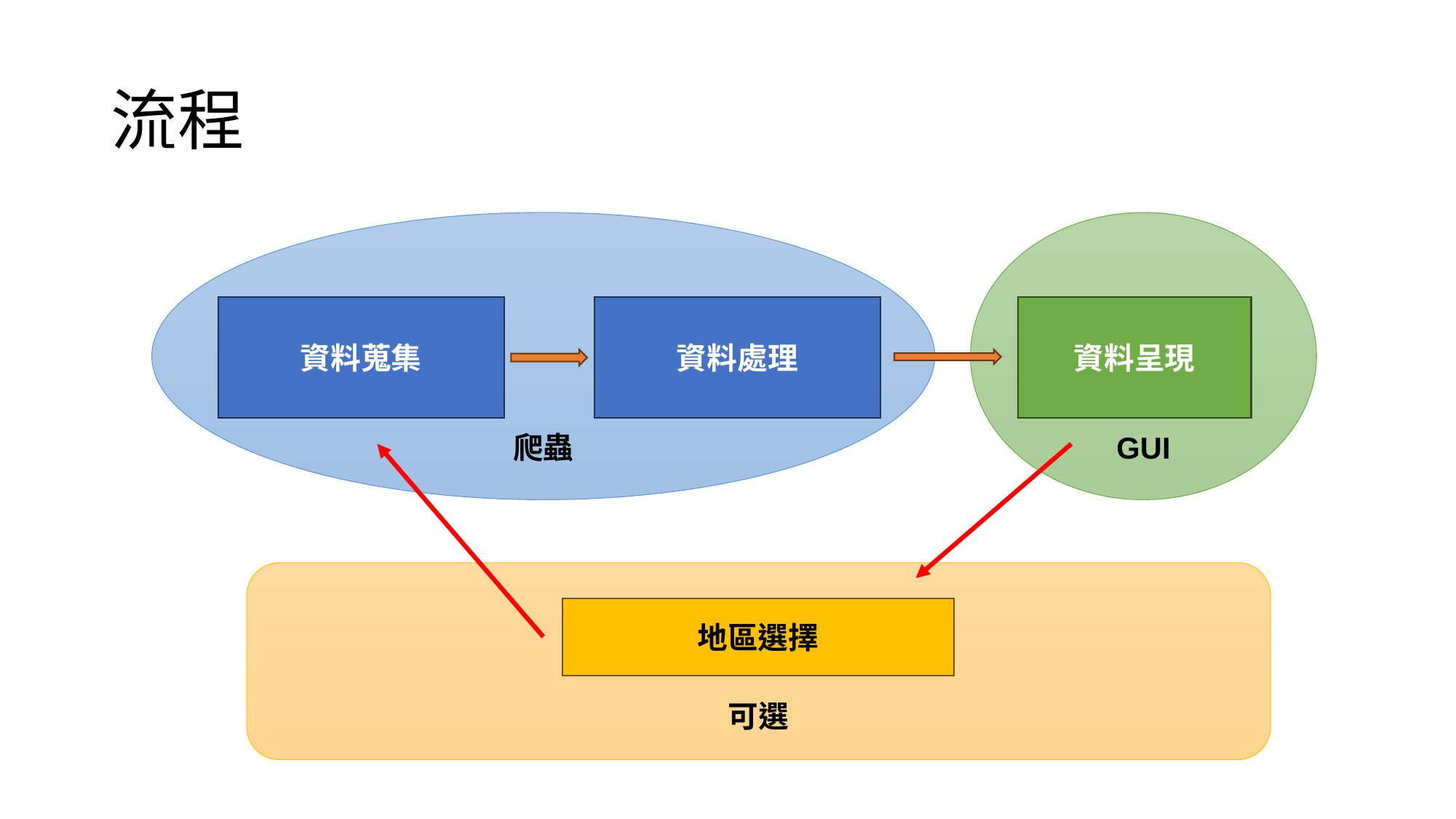

# 流程

GUI

爬蟲
資料蒐集
資料呈現
資料處理

可選
地區選擇